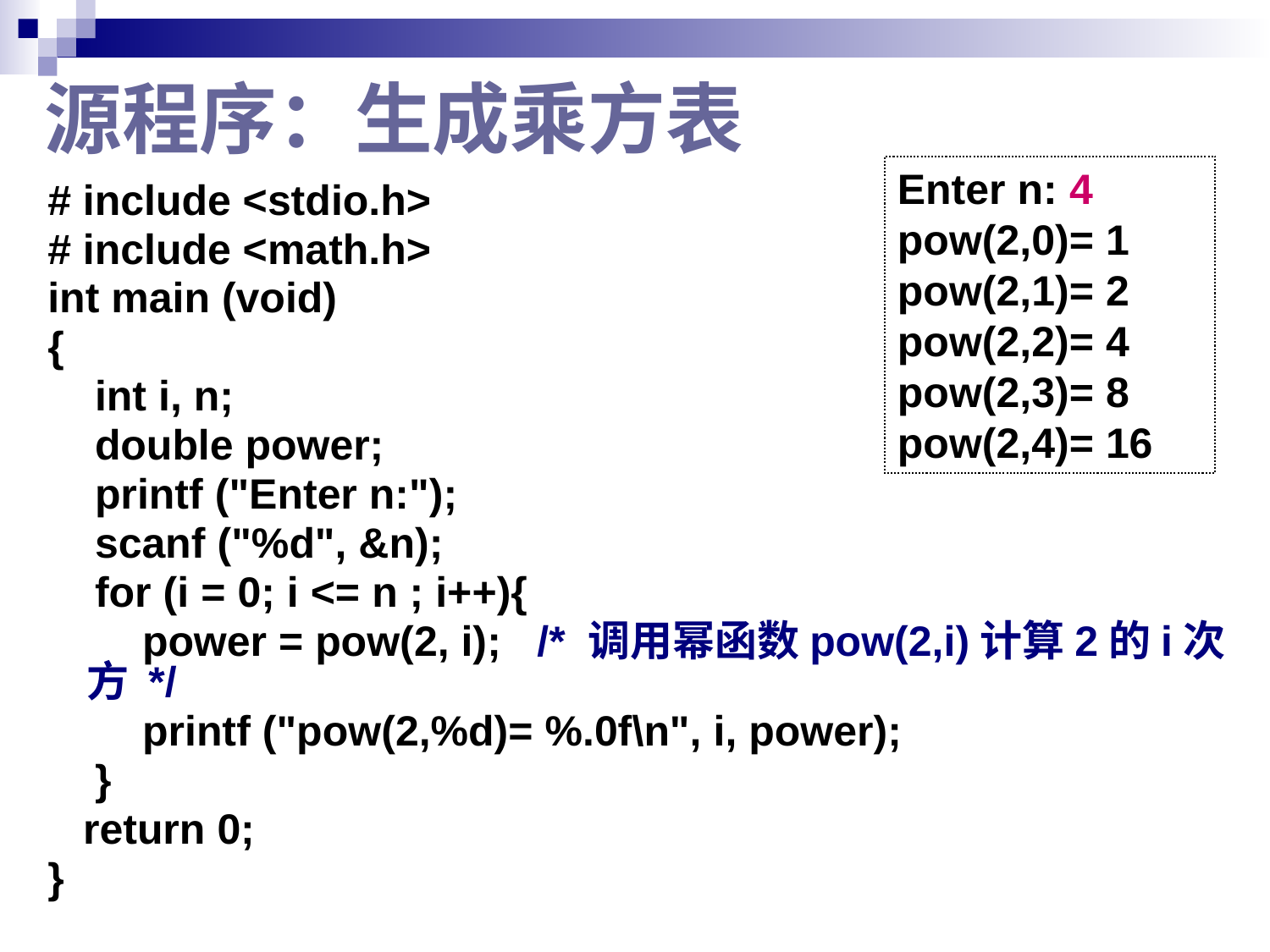

# 源程序：生成乘方表
Enter n: 4
pow(2,0)= 1
pow(2,1)= 2
pow(2,2)= 4
pow(2,3)= 8
pow(2,4)= 16
# include <stdio.h>
# include <math.h>
int main (void)
{
    int i, n;
    double power;
    printf ("Enter n:");
    scanf ("%d", &n);
    for (i = 0; i <= n ; i++){
        power = pow(2, i);   /* 调用幂函数pow(2,i)计算2的i次方 */
        printf ("pow(2,%d)= %.0f\n", i, power);
    }
   return 0;
}